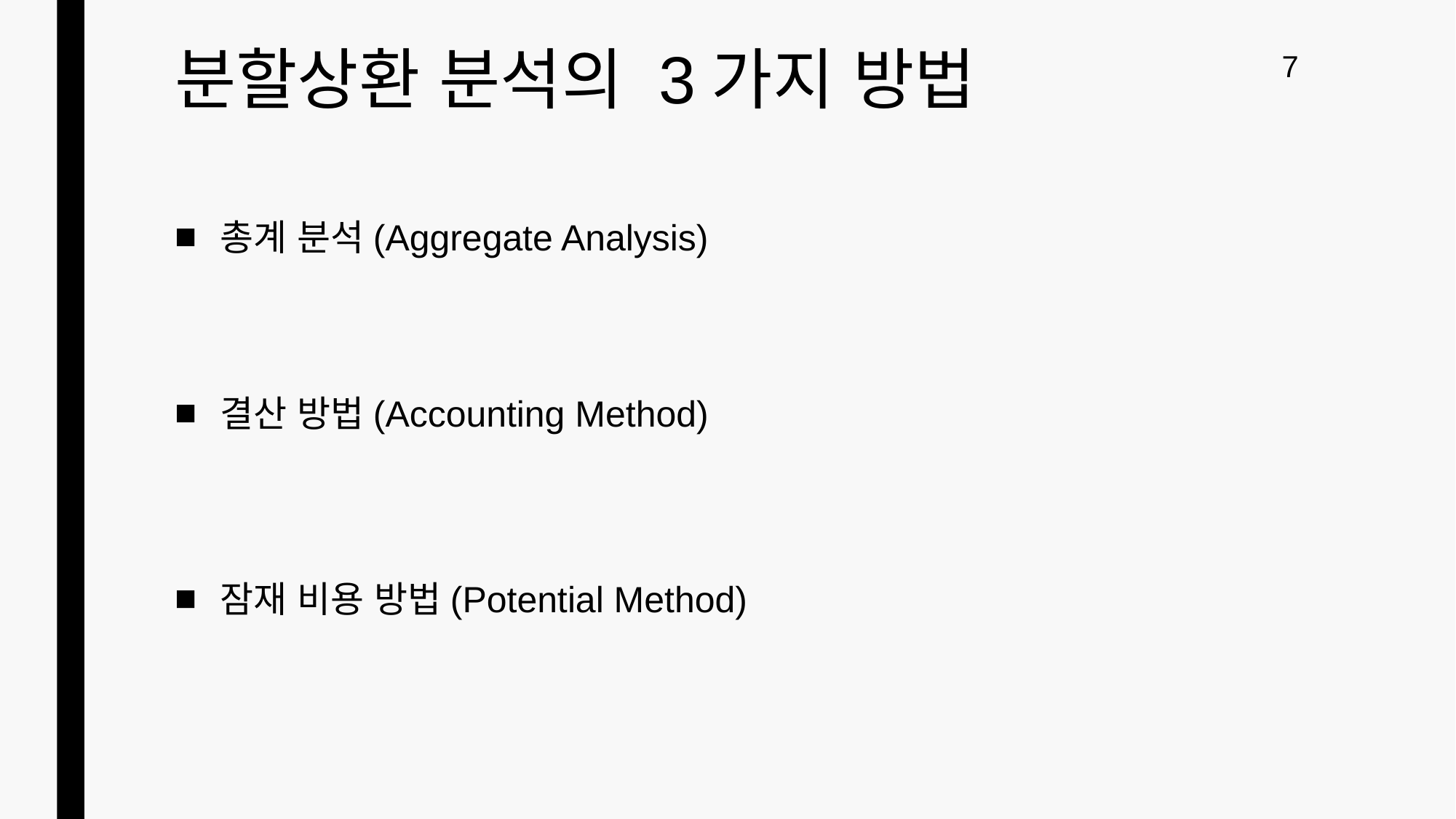

# 분할상환 분석의 3가지 방법
7
총계 분석(Aggregate Analysis)
결산 방법(Accounting Method)
잠재 비용 방법(Potential Method)